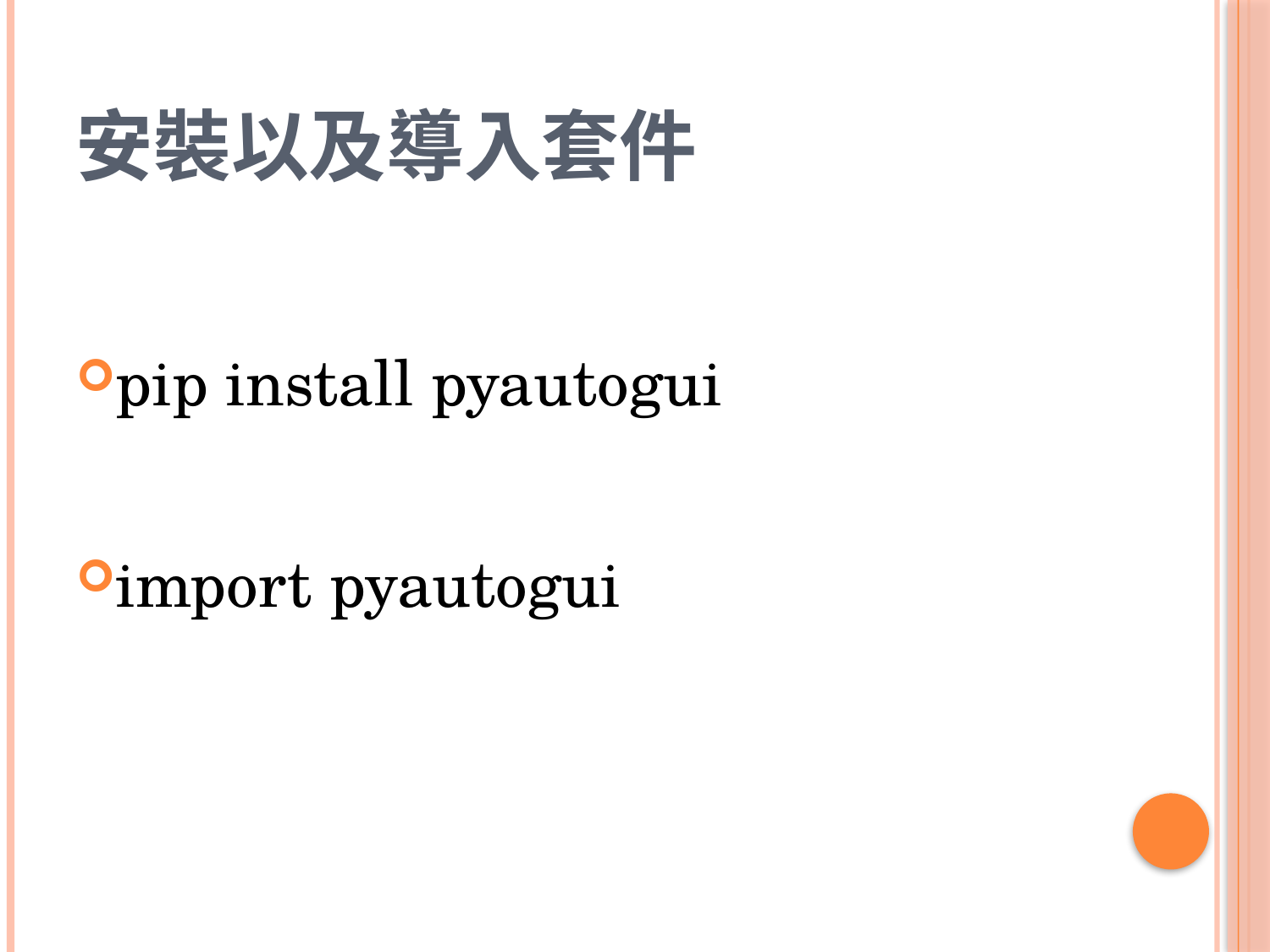

# 安裝以及導入套件
pip install pyautogui
import pyautogui